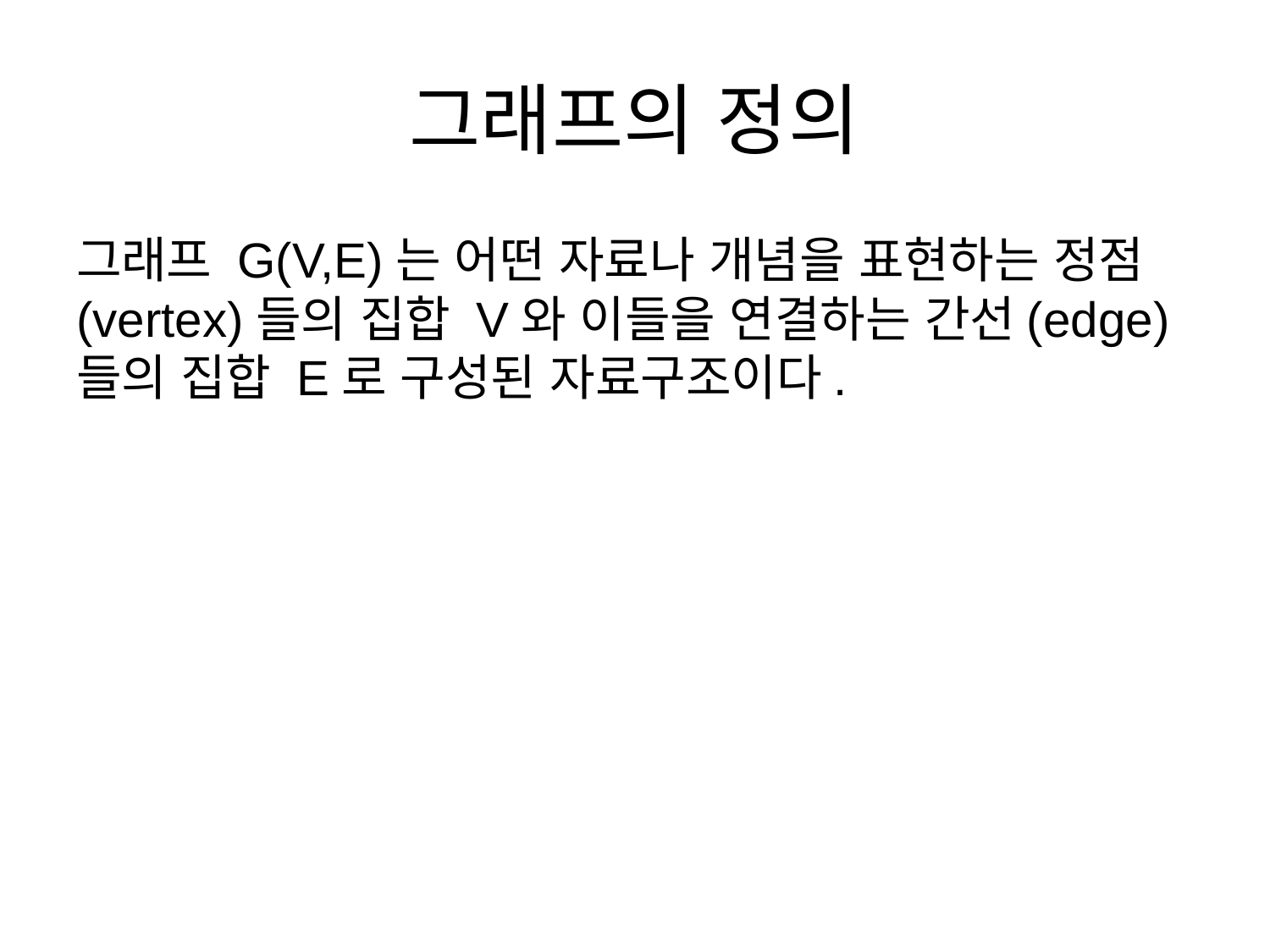

# 그래프의 정의
그래프 G(V,E)는 어떤 자료나 개념을 표현하는 정점(vertex)들의 집합 V와 이들을 연결하는 간선(edge)들의 집합 E로 구성된 자료구조이다.